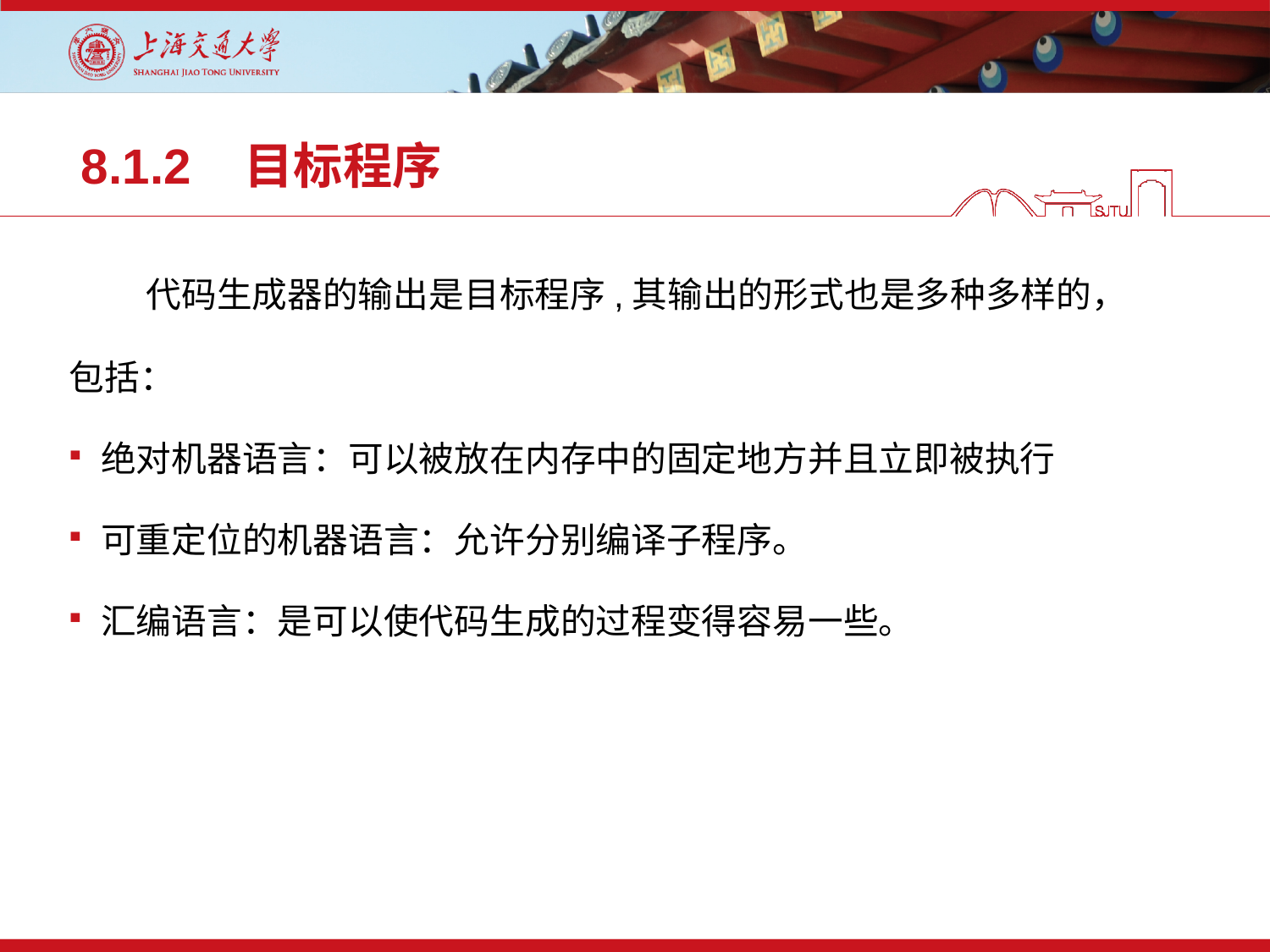

# 8.1.2   目标程序
       代码生成器的输出是目标程序,其输出的形式也是多种多样的，
包括：
绝对机器语言：可以被放在内存中的固定地方并且立即被执行
可重定位的机器语言：允许分别编译子程序。
汇编语言：是可以使代码生成的过程变得容易一些。